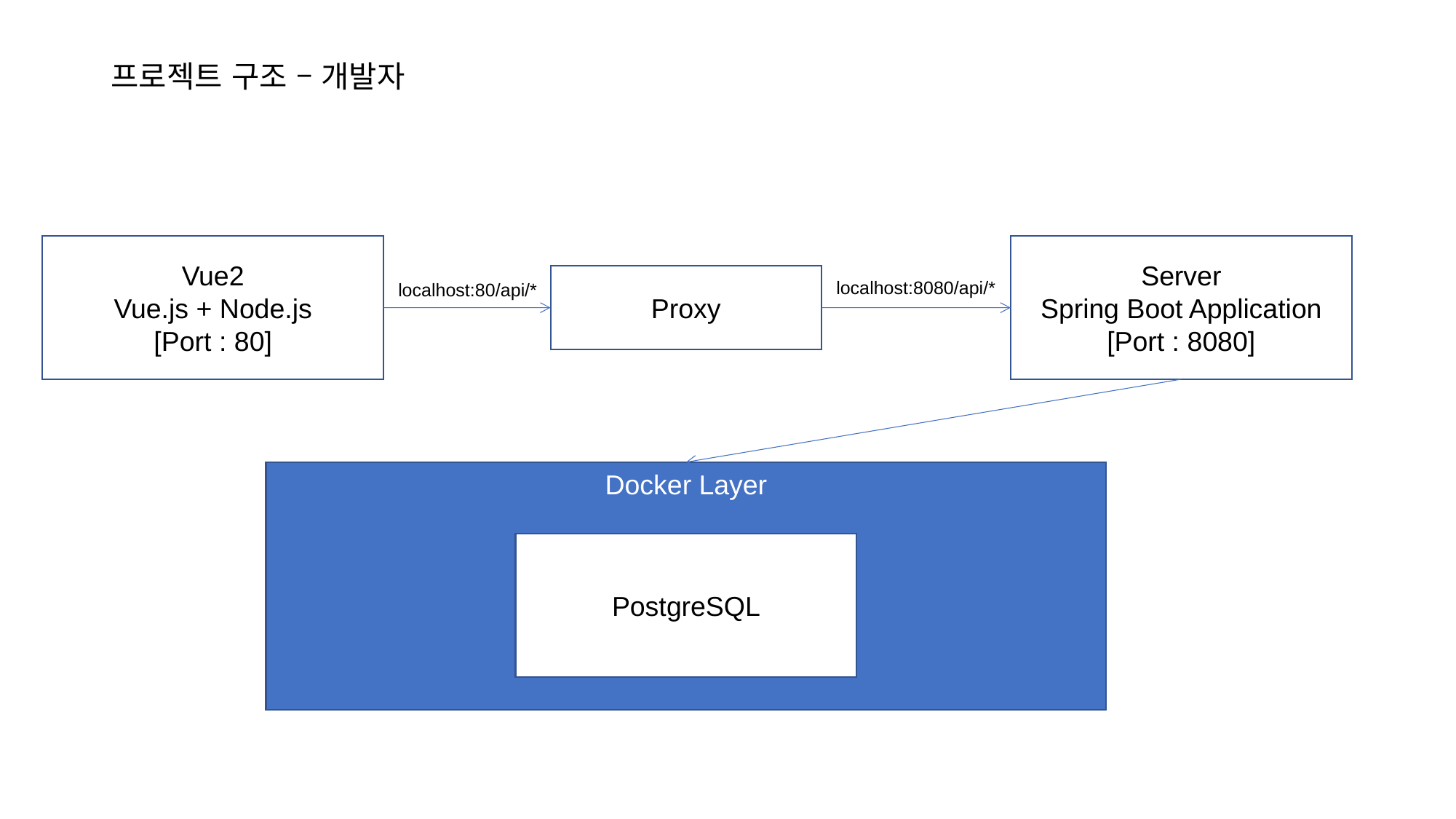

# 프로젝트 구조 – 개발자
Server
Spring Boot Application
[Port : 8080]
Vue2
Vue.js + Node.js
[Port : 80]
Proxy
localhost:8080/api/*
localhost:80/api/*
Docker Layer
PostgreSQL